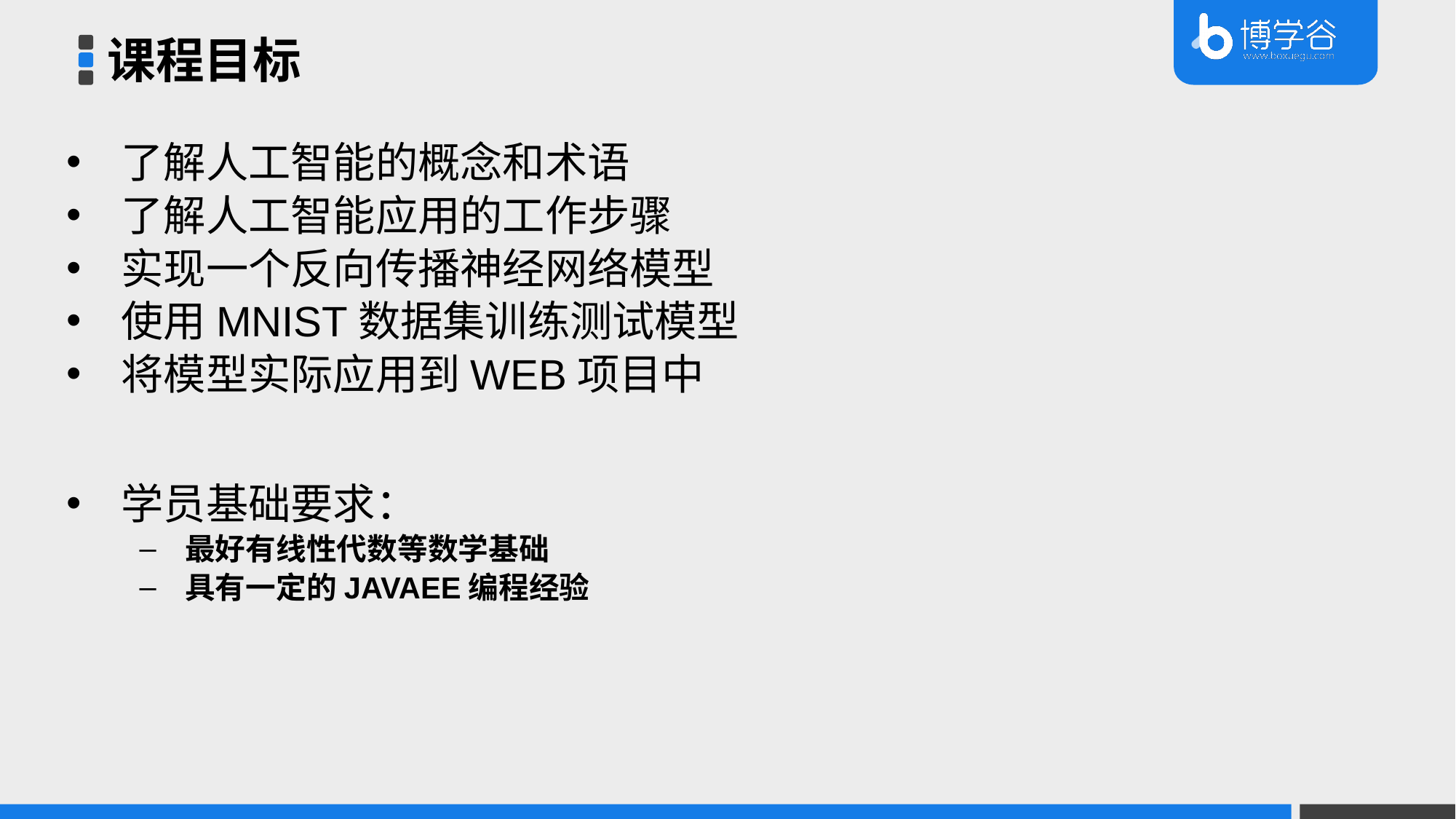

课程目标
了解人工智能的概念和术语
了解人工智能应用的工作步骤
实现一个反向传播神经网络模型
使用MNIST数据集训练测试模型
将模型实际应用到WEB项目中

学员基础要求：
最好有线性代数等数学基础
具有一定的JAVAEE编程经验